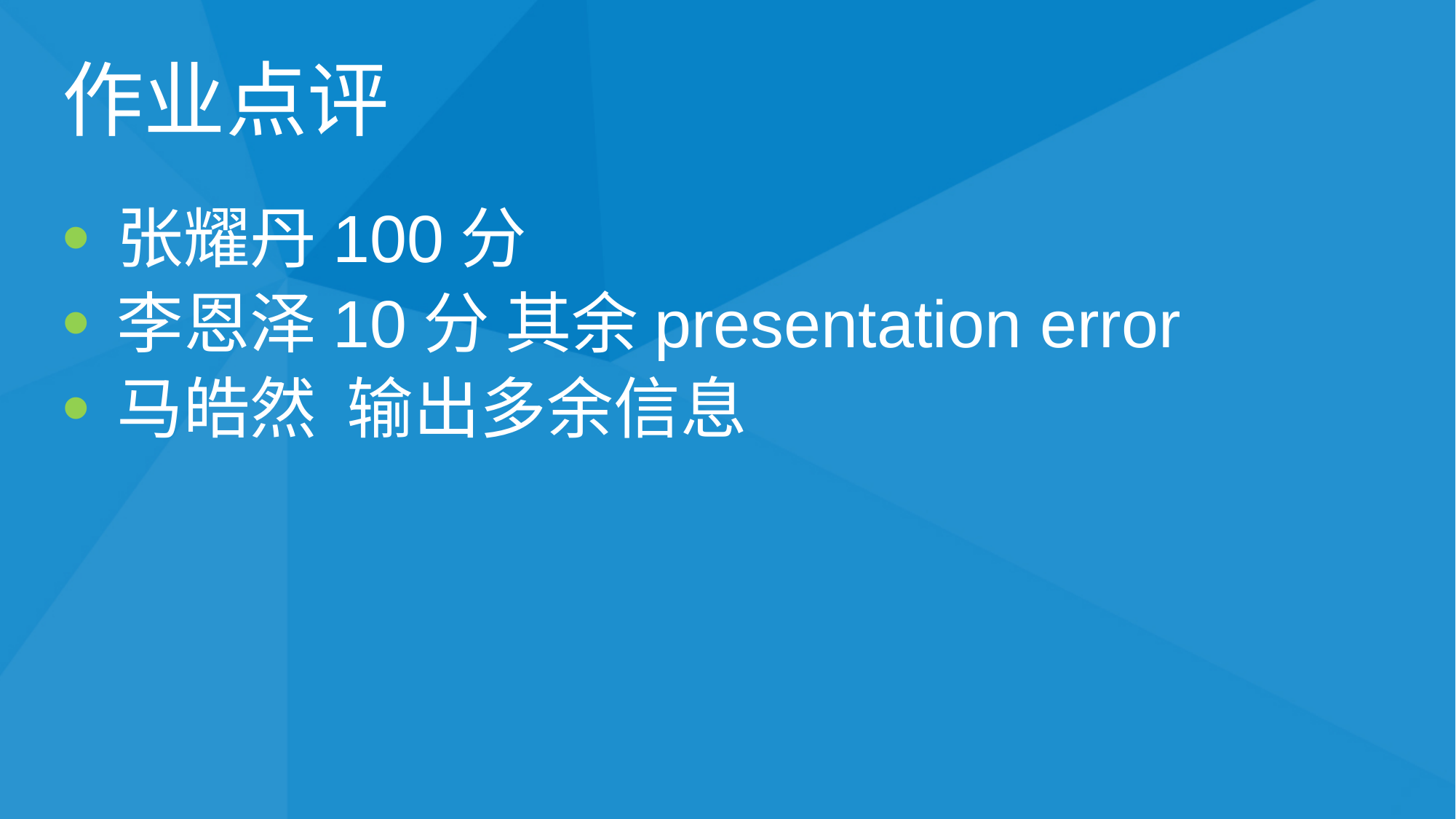

# 作业点评
张耀丹100分
李恩泽10分 其余presentation error
马皓然  输出多余信息